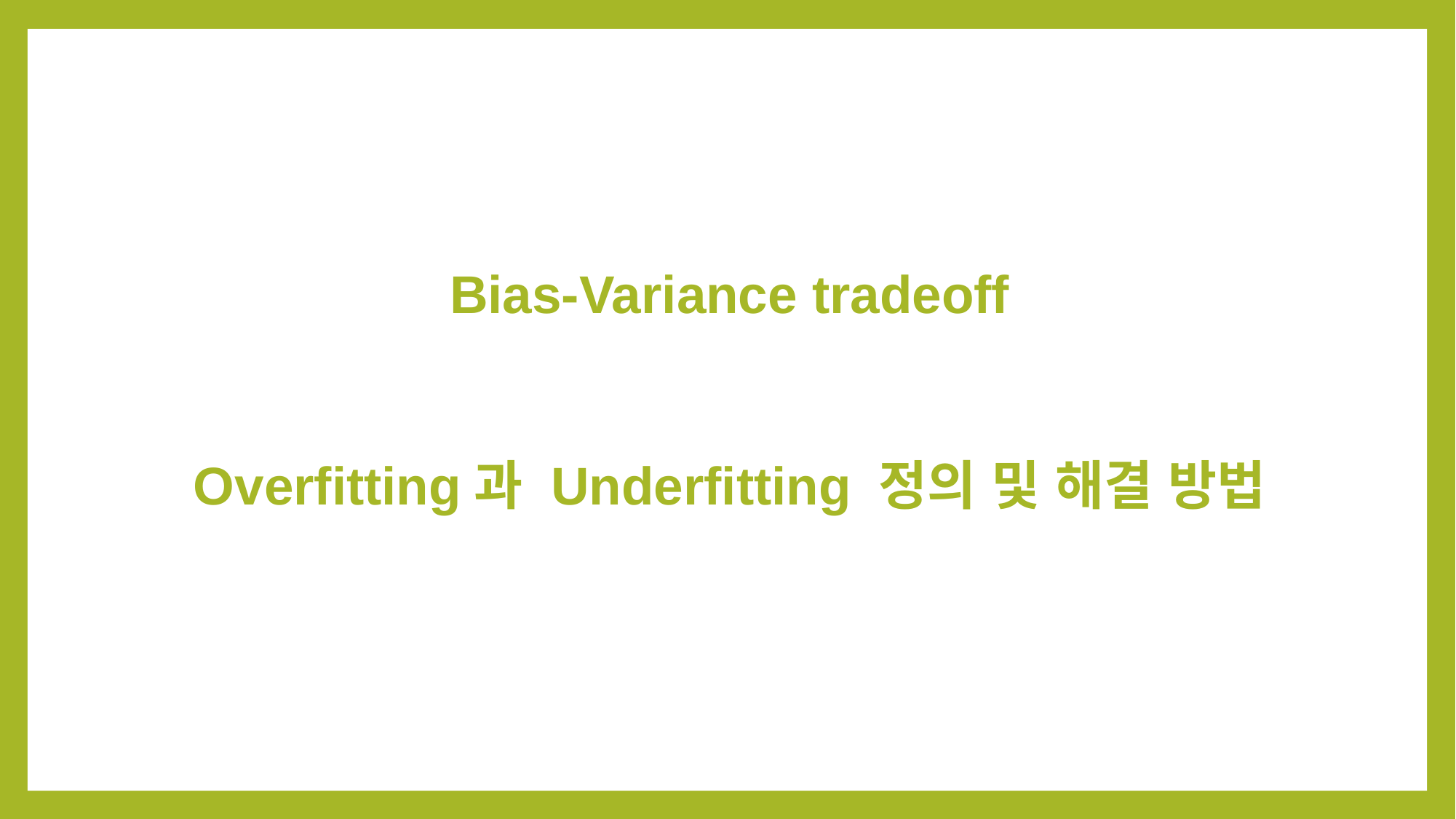

Bias-Variance tradeoff

Overfitting과 Underfitting 정의 및 해결 방법